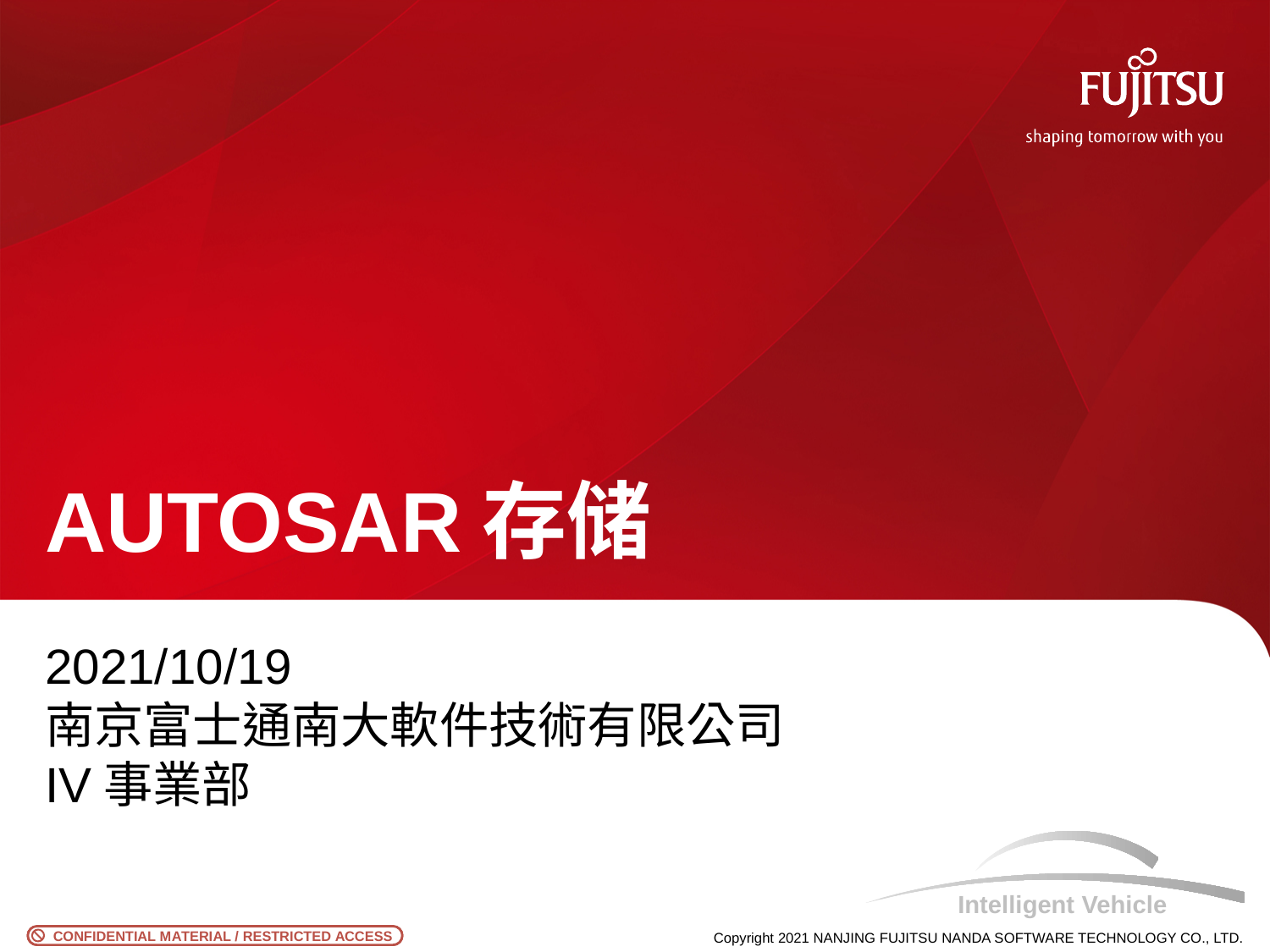

# AUTOSAR存储
2021/10/19
南京富士通南大軟件技術有限公司
IV事業部
Copyright 2021 NANJING FUJITSU NANDA SOFTWARE TECHNOLOGY CO., LTD.